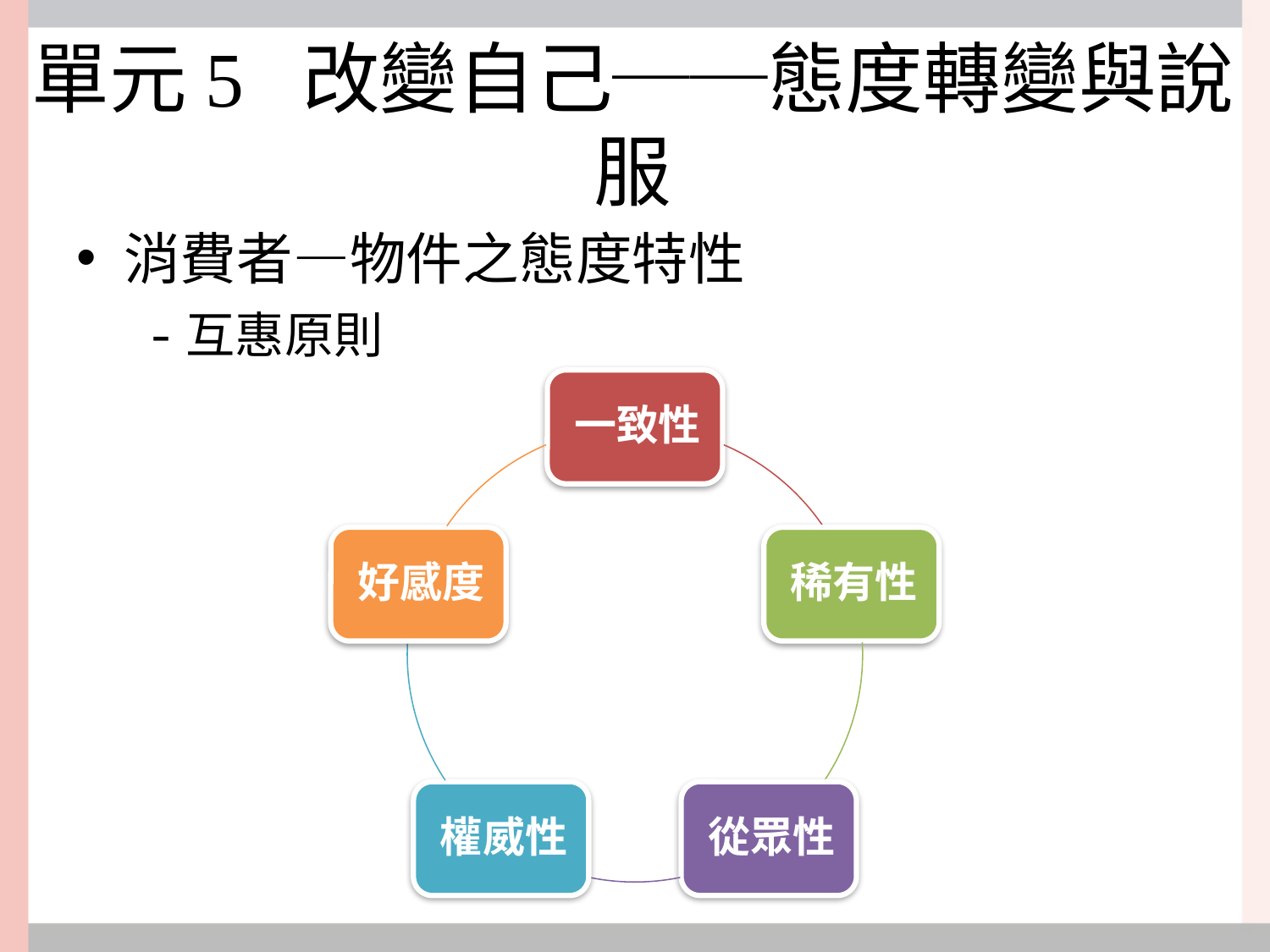

單元5  改變自己──態度轉變與說服
消費者—物件之態度特性
互惠原則

一致性
稀有性
從眾性
權威性
好感度